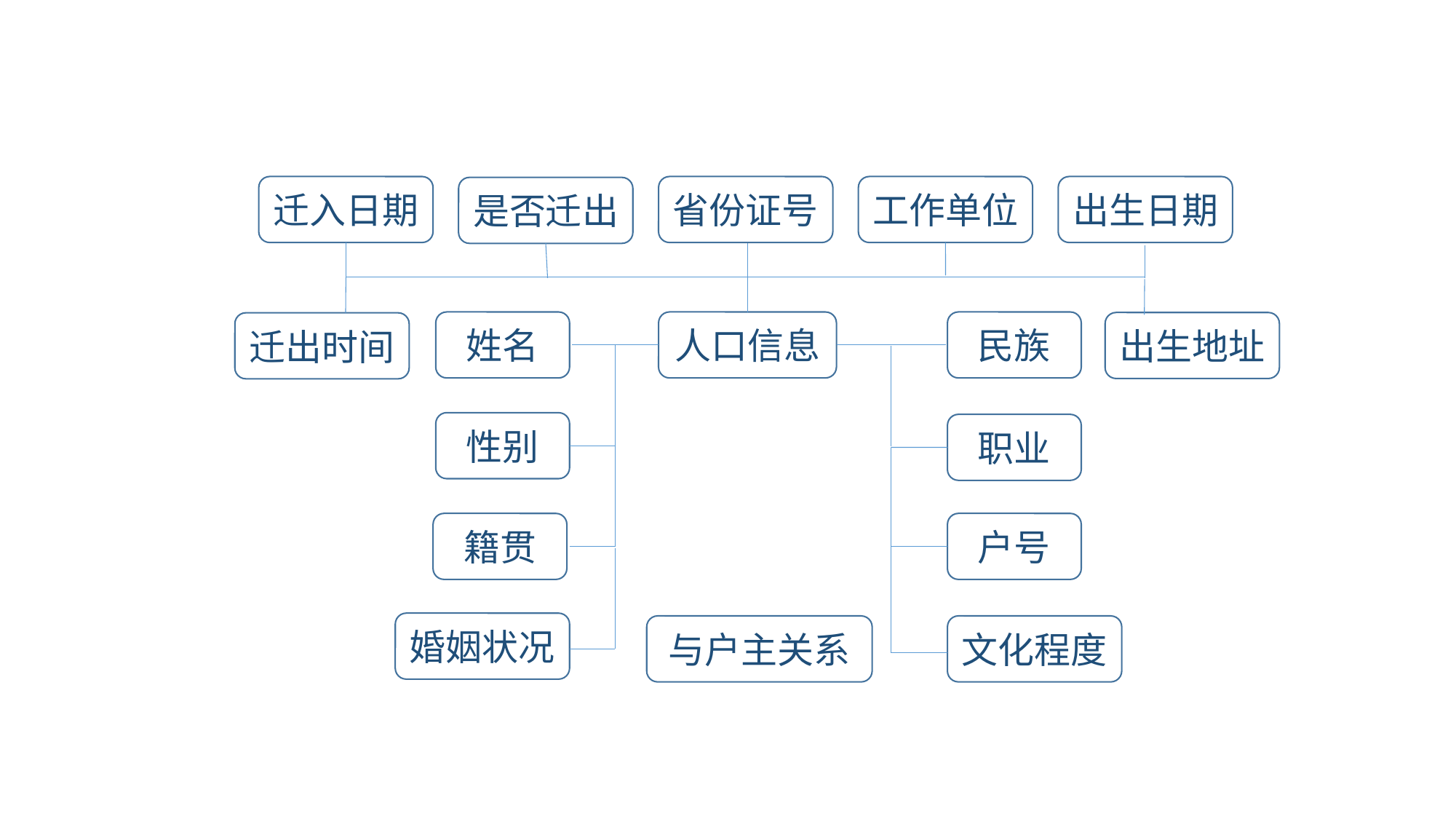

迁入日期
省份证号
工作单位
出生日期
是否迁出
姓名
人口信息
民族
出生地址
迁出时间
性别
职业
籍贯
户号
婚姻状况
与户主关系
文化程度